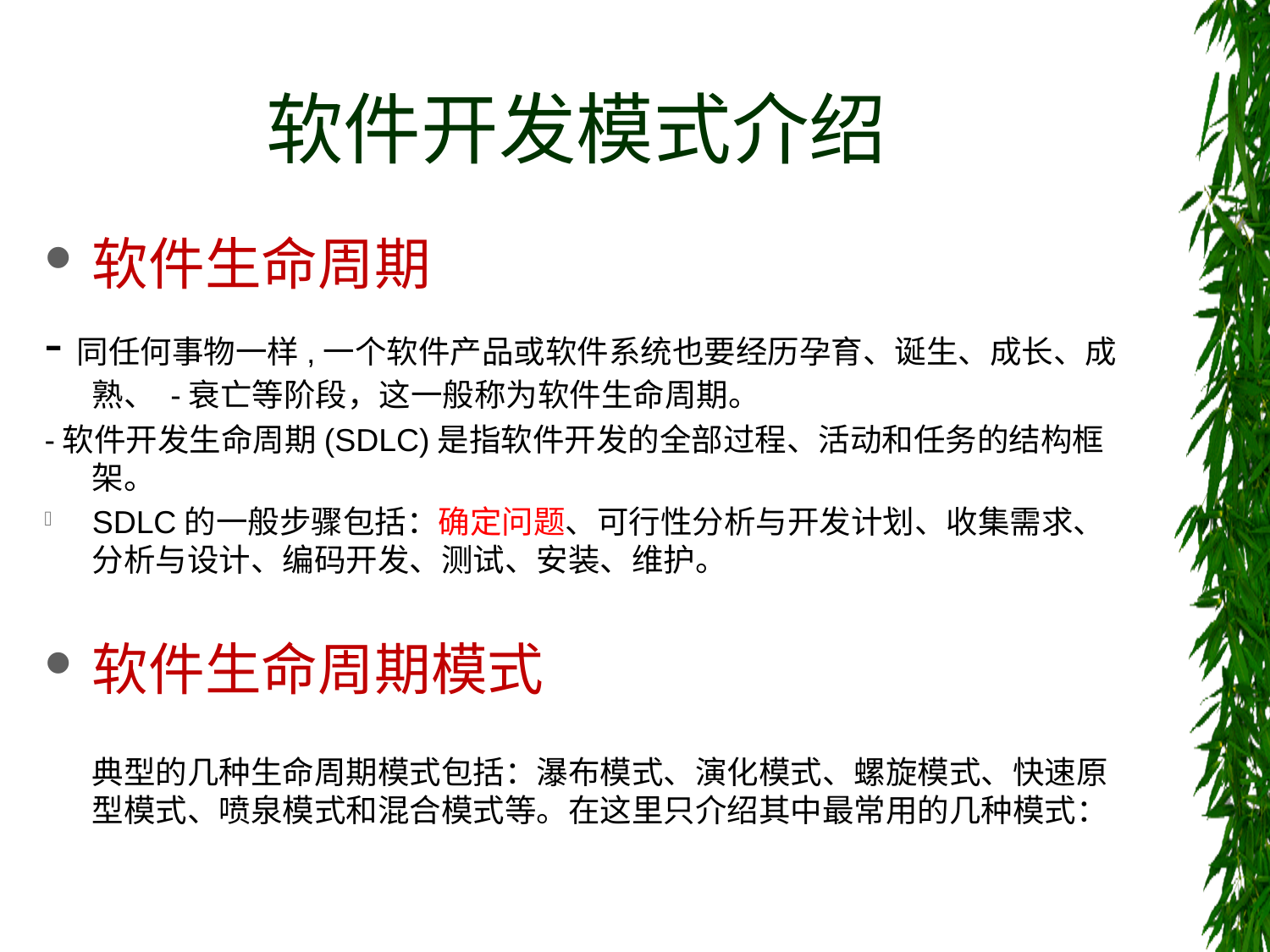

# 软件开发模式介绍
软件生命周期
-同任何事物一样,一个软件产品或软件系统也要经历孕育、诞生、成长、成熟、 -衰亡等阶段，这一般称为软件生命周期。
-软件开发生命周期(SDLC)是指软件开发的全部过程、活动和任务的结构框架。
SDLC的一般步骤包括：确定问题、可行性分析与开发计划、收集需求、分析与设计、编码开发、测试、安装、维护。

软件生命周期模式

	典型的几种生命周期模式包括：瀑布模式、演化模式、螺旋模式、快速原型模式、喷泉模式和混合模式等。在这里只介绍其中最常用的几种模式：